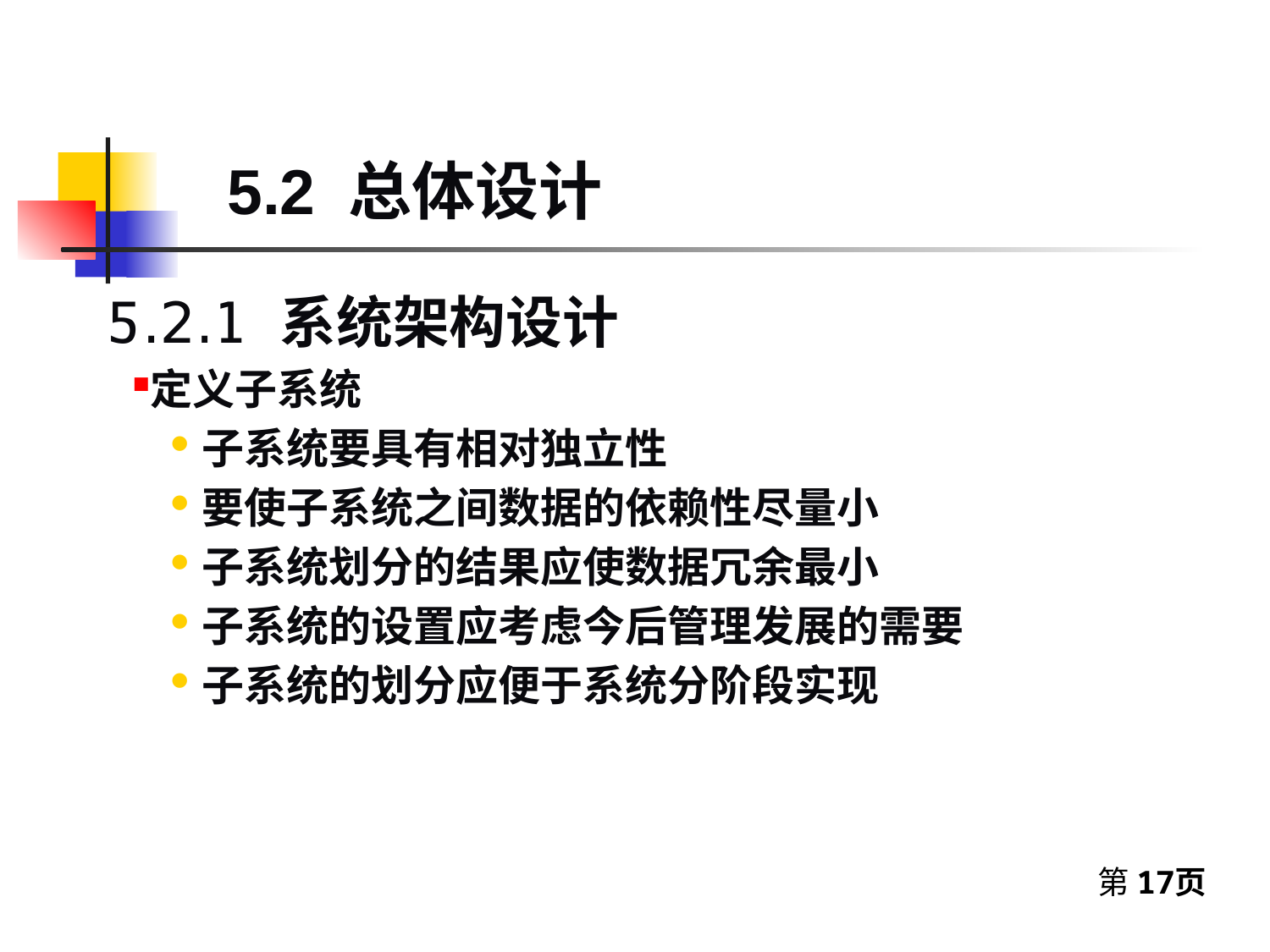

5.2 总体设计
5.2.1 系统架构设计
定义子系统
子系统要具有相对独立性
要使子系统之间数据的依赖性尽量小
子系统划分的结果应使数据冗余最小
子系统的设置应考虑今后管理发展的需要
子系统的划分应便于系统分阶段实现